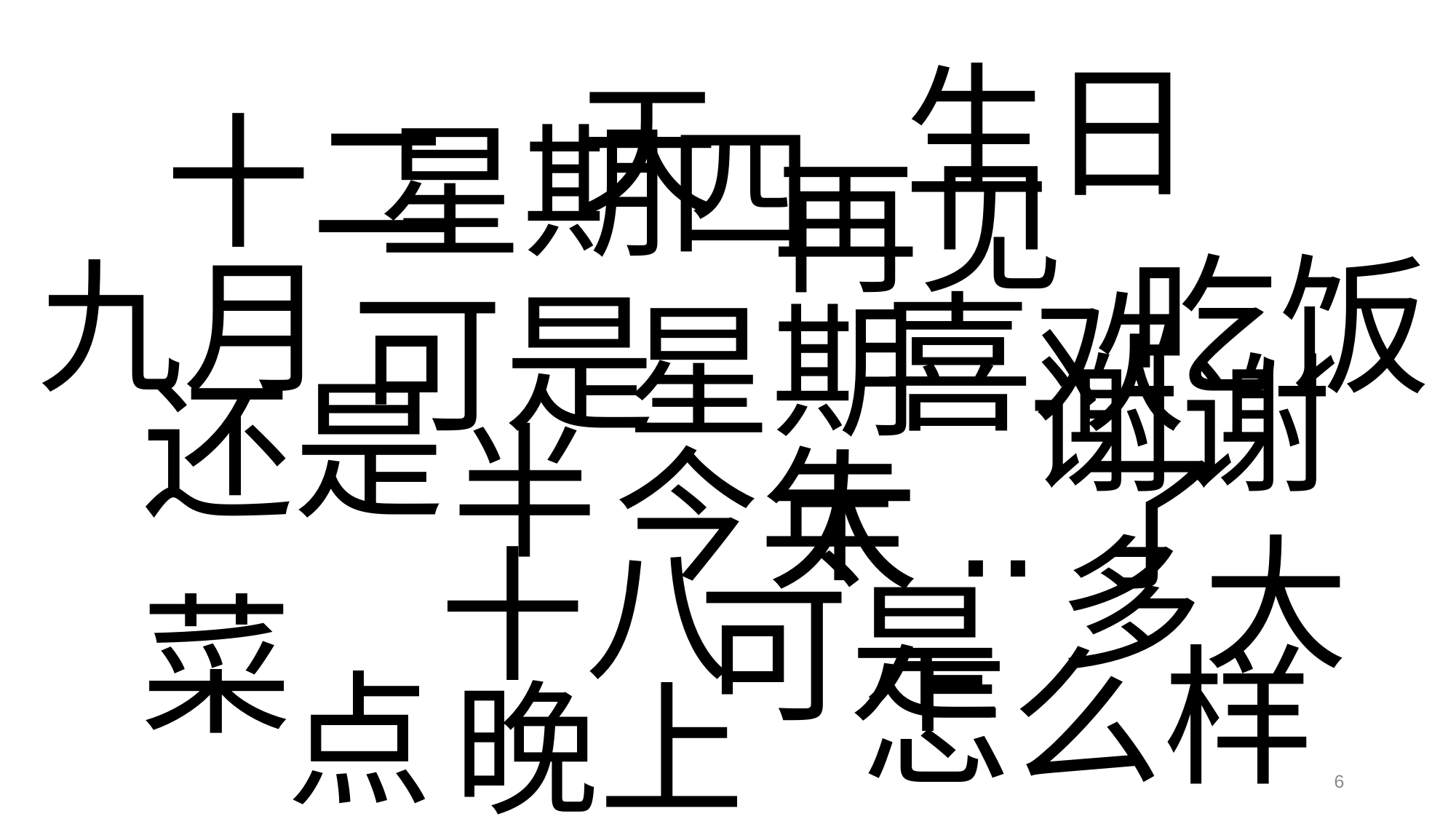

生日
天

十二
星期四
再见
吃饭
九月
可是
喜欢
星期
谢谢
还是
半
今年
太..了
多大
十八

可是
菜
怎么样
点
晚上
6